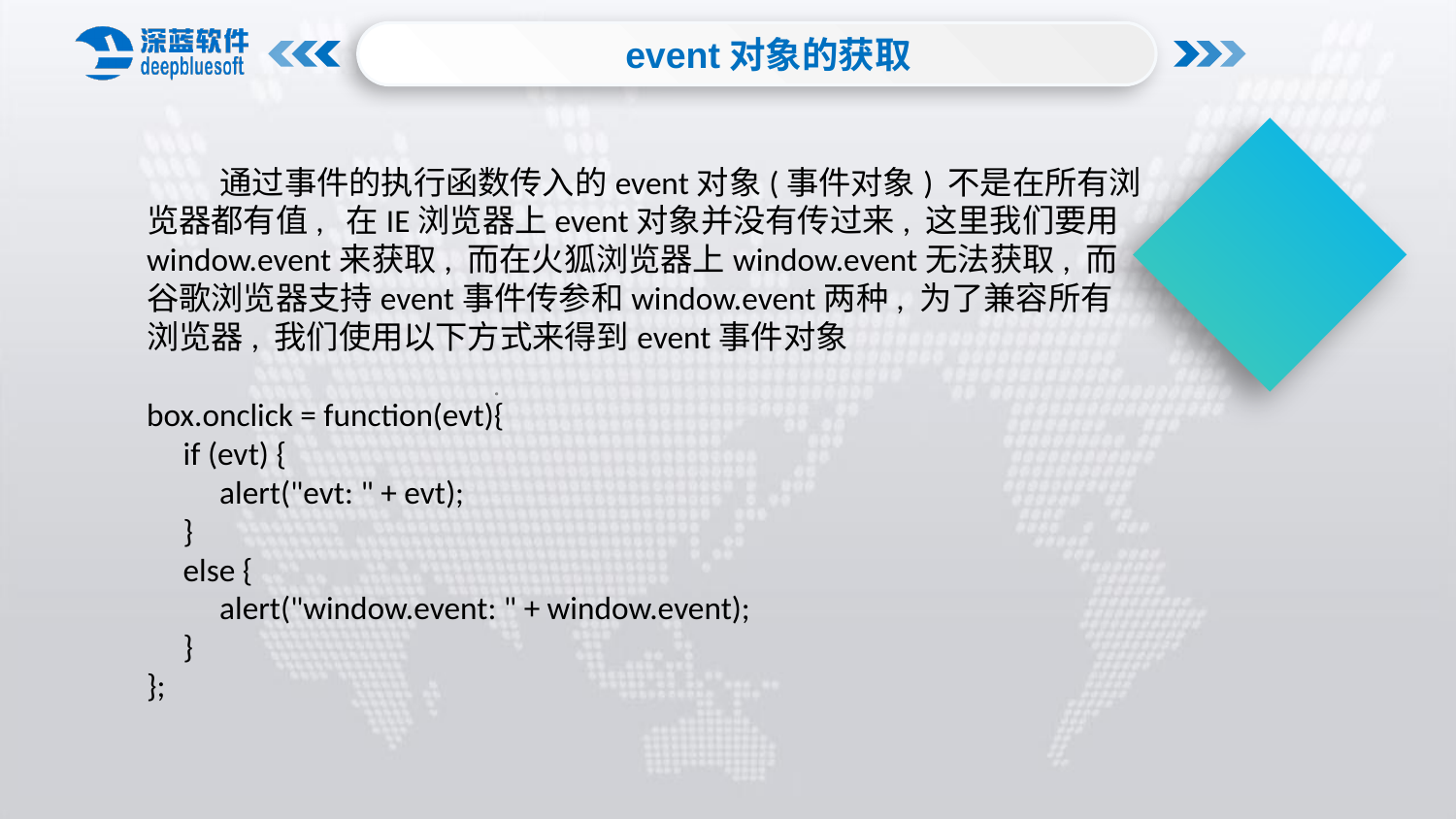

event对象的获取

         通过事件的执行函数传入的event对象(事件对象) 不是在所有浏览器都有值,  在IE浏览器上event对象并没有传过来, 这里我们要用window.event来获取, 而在火狐浏览器上window.event无法获取, 而谷歌浏览器支持event事件传参和window.event两种, 为了兼容所有浏览器, 我们使用以下方式来得到event事件对象

box.onclick = function(evt){
     if (evt) {
          alert("evt: " + evt);
     }
     else {
          alert("window.event: " + window.event);
     }
};